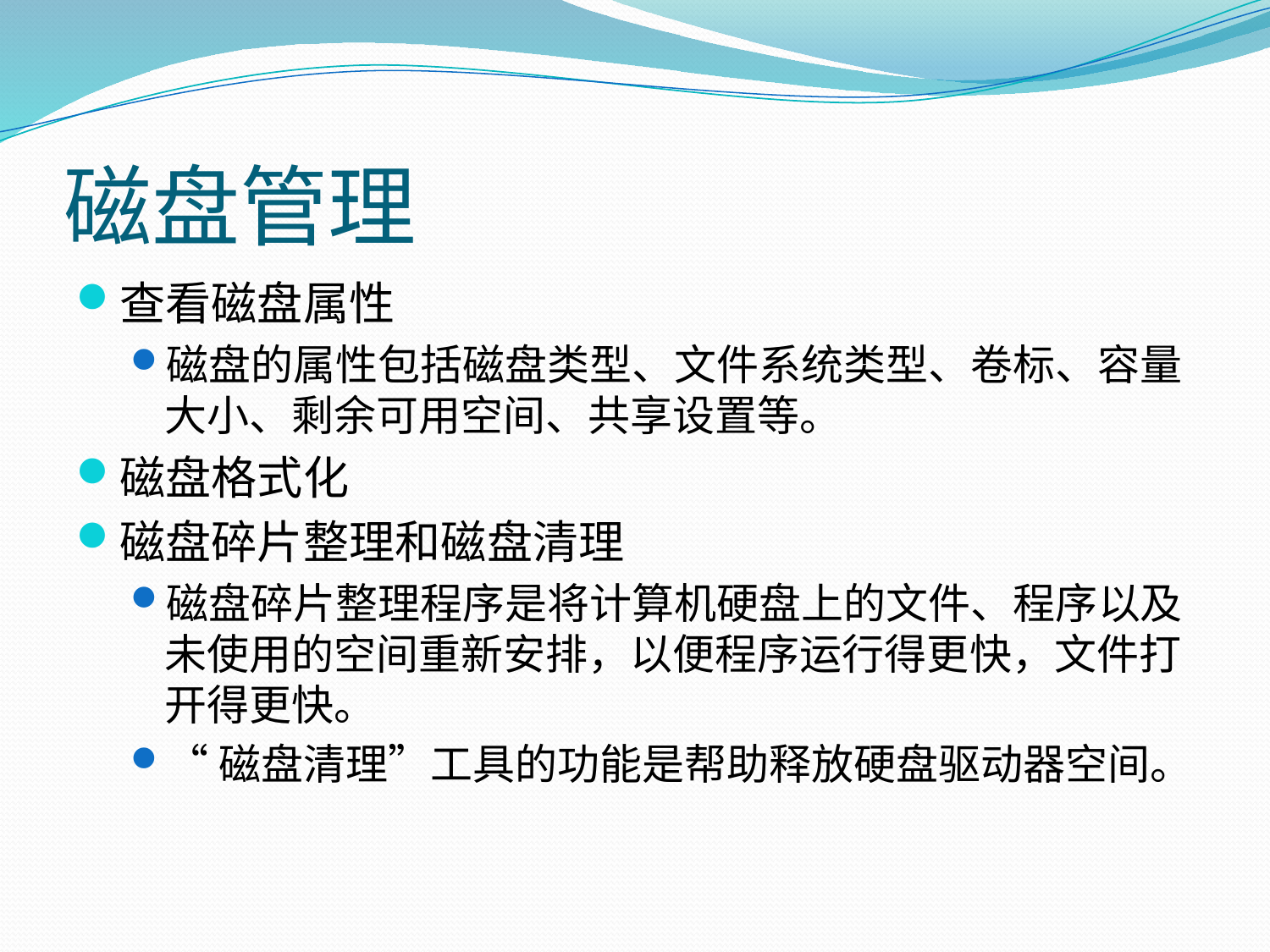

# 磁盘管理
查看磁盘属性
磁盘的属性包括磁盘类型、文件系统类型、卷标、容量大小、剩余可用空间、共享设置等。
磁盘格式化
磁盘碎片整理和磁盘清理
磁盘碎片整理程序是将计算机硬盘上的文件、程序以及未使用的空间重新安排，以便程序运行得更快，文件打开得更快。
“磁盘清理”工具的功能是帮助释放硬盘驱动器空间。